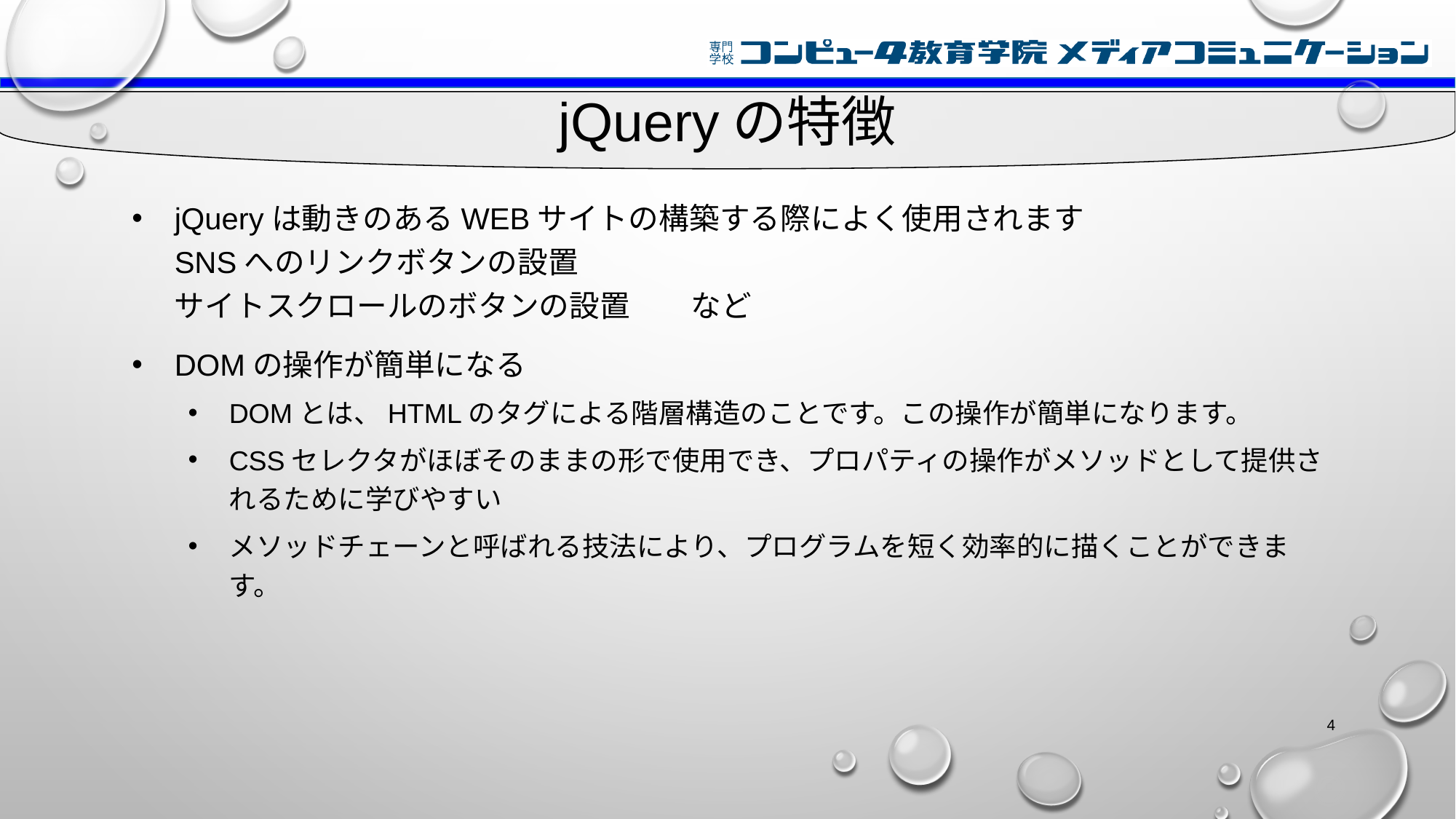

# jQueryの特徴
jQueryは動きのあるWEBサイトの構築する際によく使用されます
SNSへのリンクボタンの設置
サイトスクロールのボタンの設置　　など
DOMの操作が簡単になる
DOMとは、HTMLのタグによる階層構造のことです。この操作が簡単になります。
CSSセレクタがほぼそのままの形で使用でき、プロパティの操作がメソッドとして提供されるために学びやすい
メソッドチェーンと呼ばれる技法により、プログラムを短く効率的に描くことができます。
4